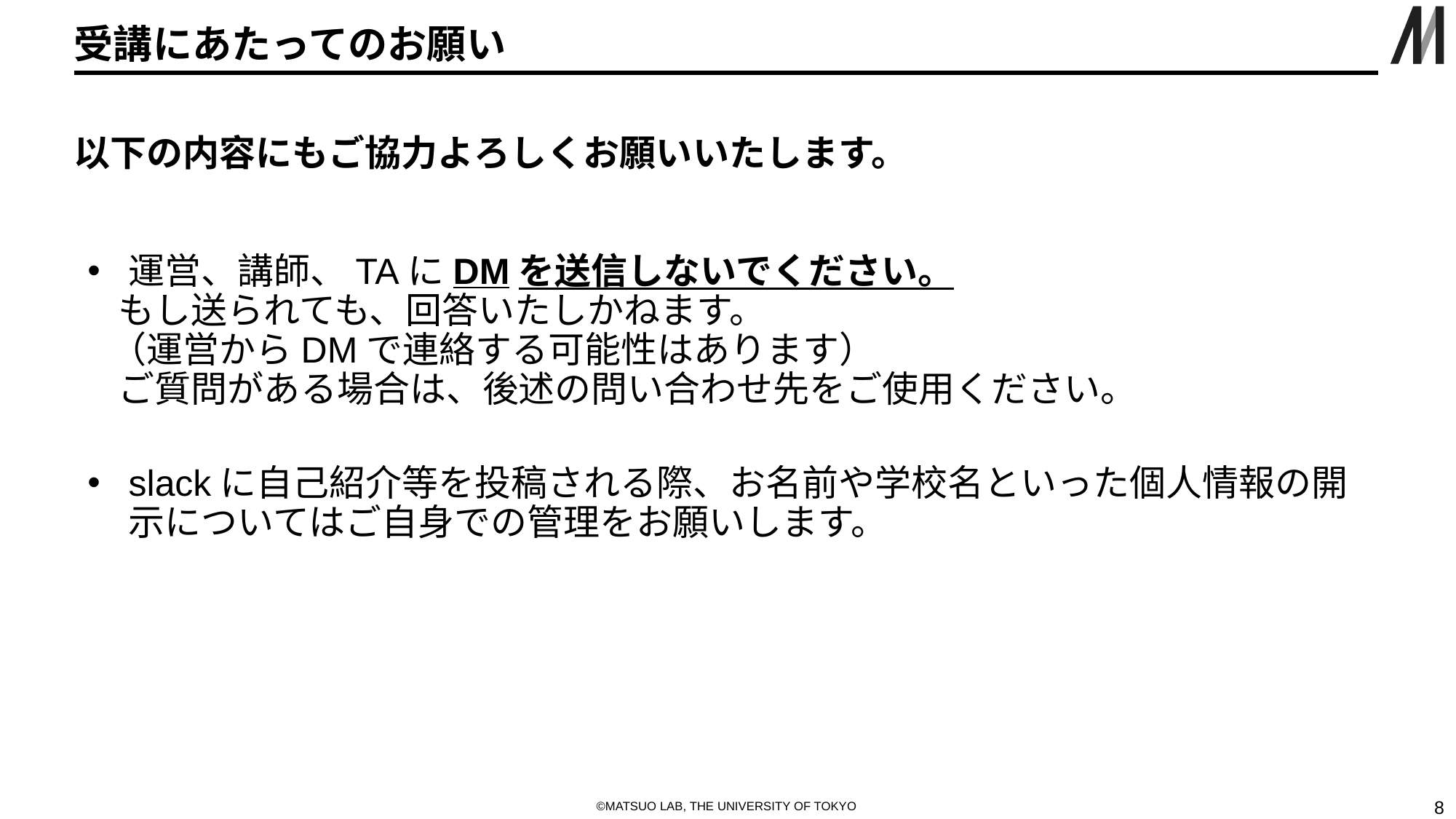

# 受講にあたってのお願い
以下の内容にもご協力よろしくお願いいたします。

運営、講師、TAにDMを送信しないでください。
　 もし送られても、回答いたしかねます。
　（運営からDMで連絡する可能性はあります）
　 ご質問がある場合は、後述の問い合わせ先をご使用ください。

slackに自己紹介等を投稿される際、お名前や学校名といった個人情報の開示についてはご自身での管理をお願いします。

8